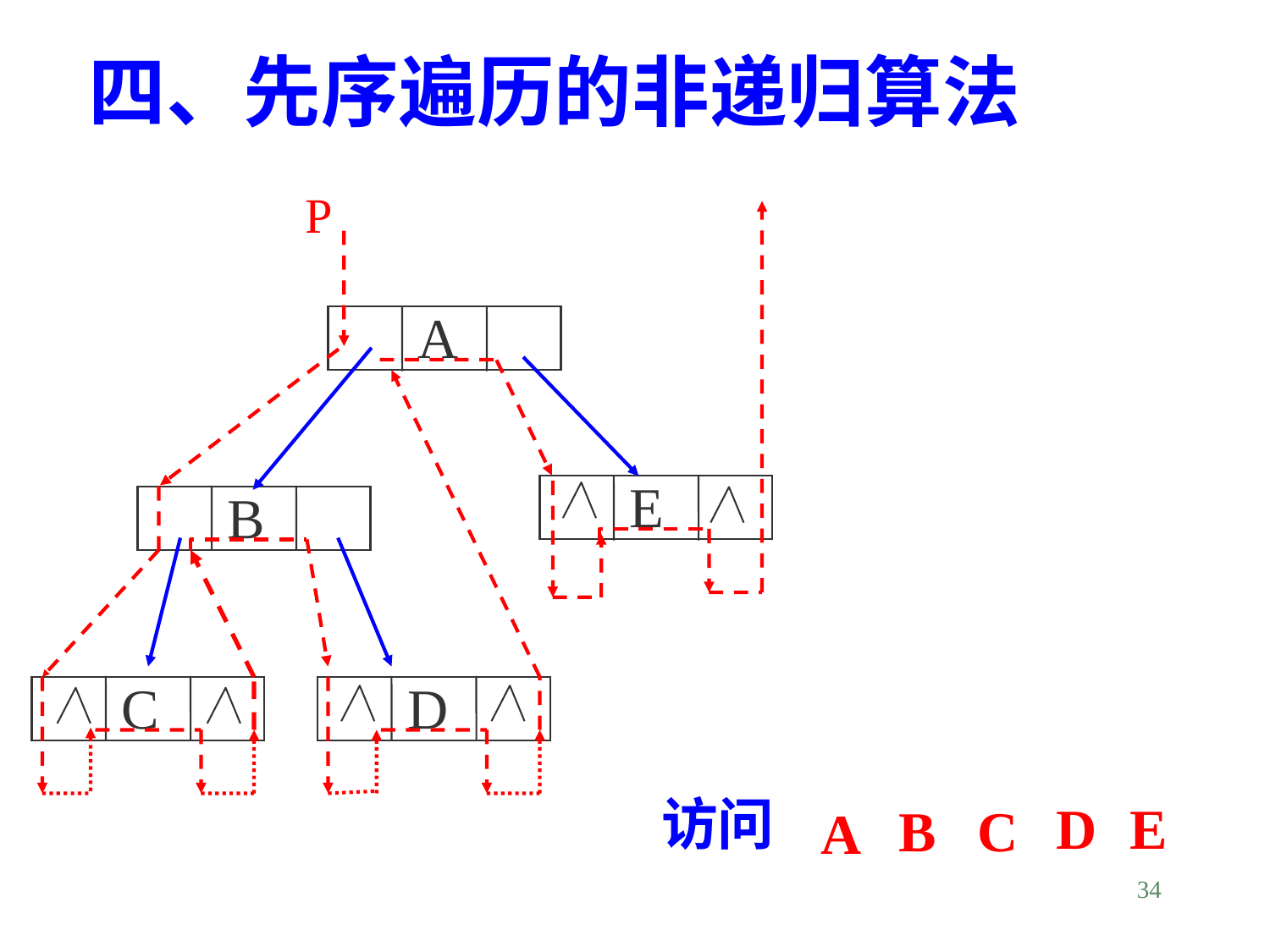

四、先序遍历的非递归算法
P

 A

Cp

 E

 B

Bp

Dp

Ap
Ep

当前结点指针栈
 C

 D

访问
D
E
B
C
A
34